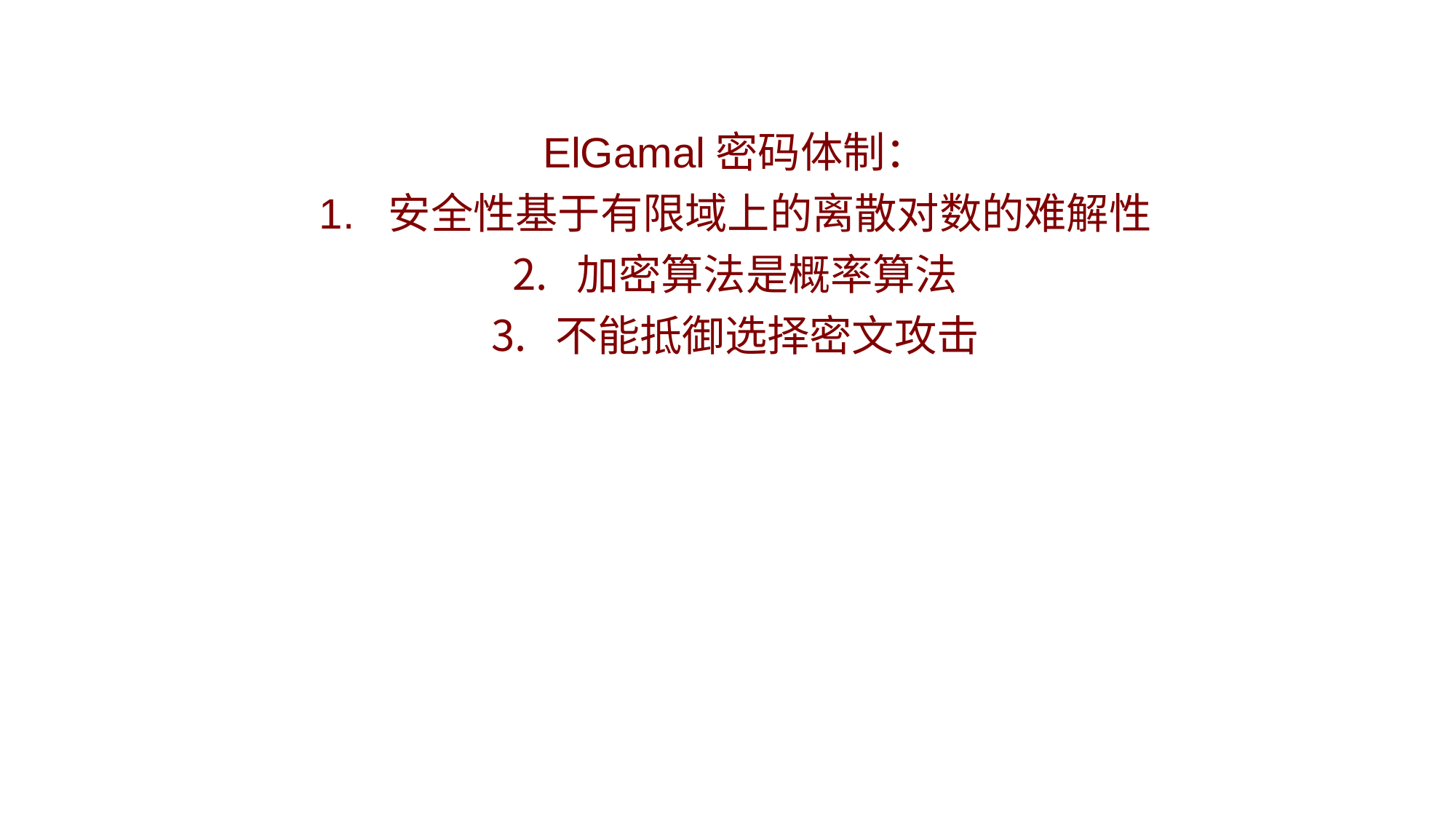

ElGamal密码体制：
1.  安全性基于有限域上的离散对数的难解性
加密算法是概率算法
不能抵御选择密文攻击